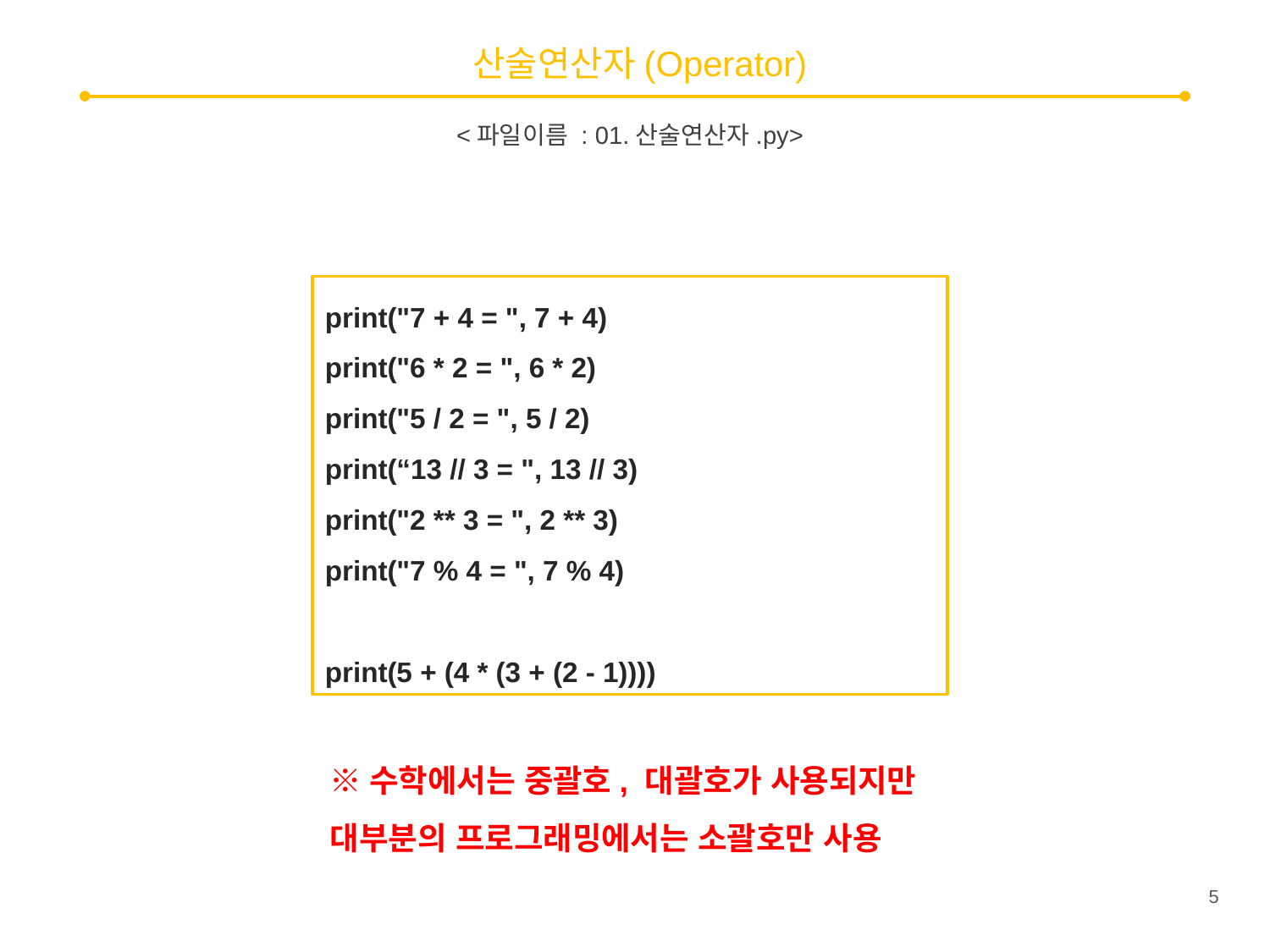

# 산술연산자(Operator)
<파일이름 : 01.산술연산자.py>
print("7 + 4 = ", 7 + 4)
print("6 * 2 = ", 6 * 2)
print("5 / 2 = ", 5 / 2)
print(“13 // 3 = ", 13 // 3)
print("2 ** 3 = ", 2 ** 3)
print("7 % 4 = ", 7 % 4)

print(5 + (4 * (3 + (2 - 1))))
※수학에서는 중괄호, 대괄호가 사용되지만
대부분의 프로그래밍에서는 소괄호만 사용